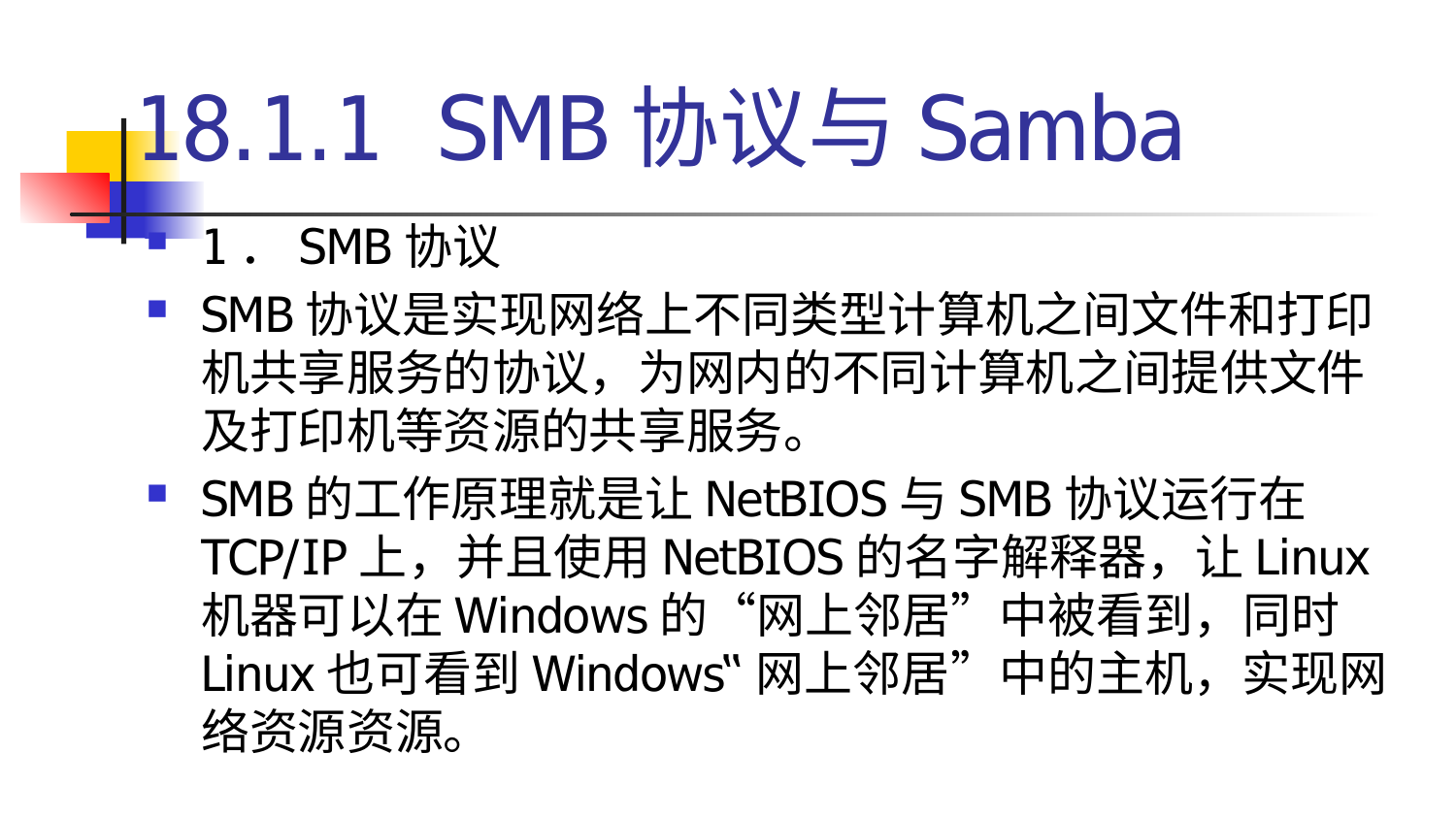

# 18.1.1  SMB协议与Samba
1．SMB协议
SMB协议是实现网络上不同类型计算机之间文件和打印机共享服务的协议，为网内的不同计算机之间提供文件及打印机等资源的共享服务。
SMB的工作原理就是让NetBIOS与SMB协议运行在TCP/IP上，并且使用NetBIOS的名字解释器，让Linux机器可以在Windows的“网上邻居”中被看到，同时Linux也可看到Windows“网上邻居”中的主机，实现网络资源资源。